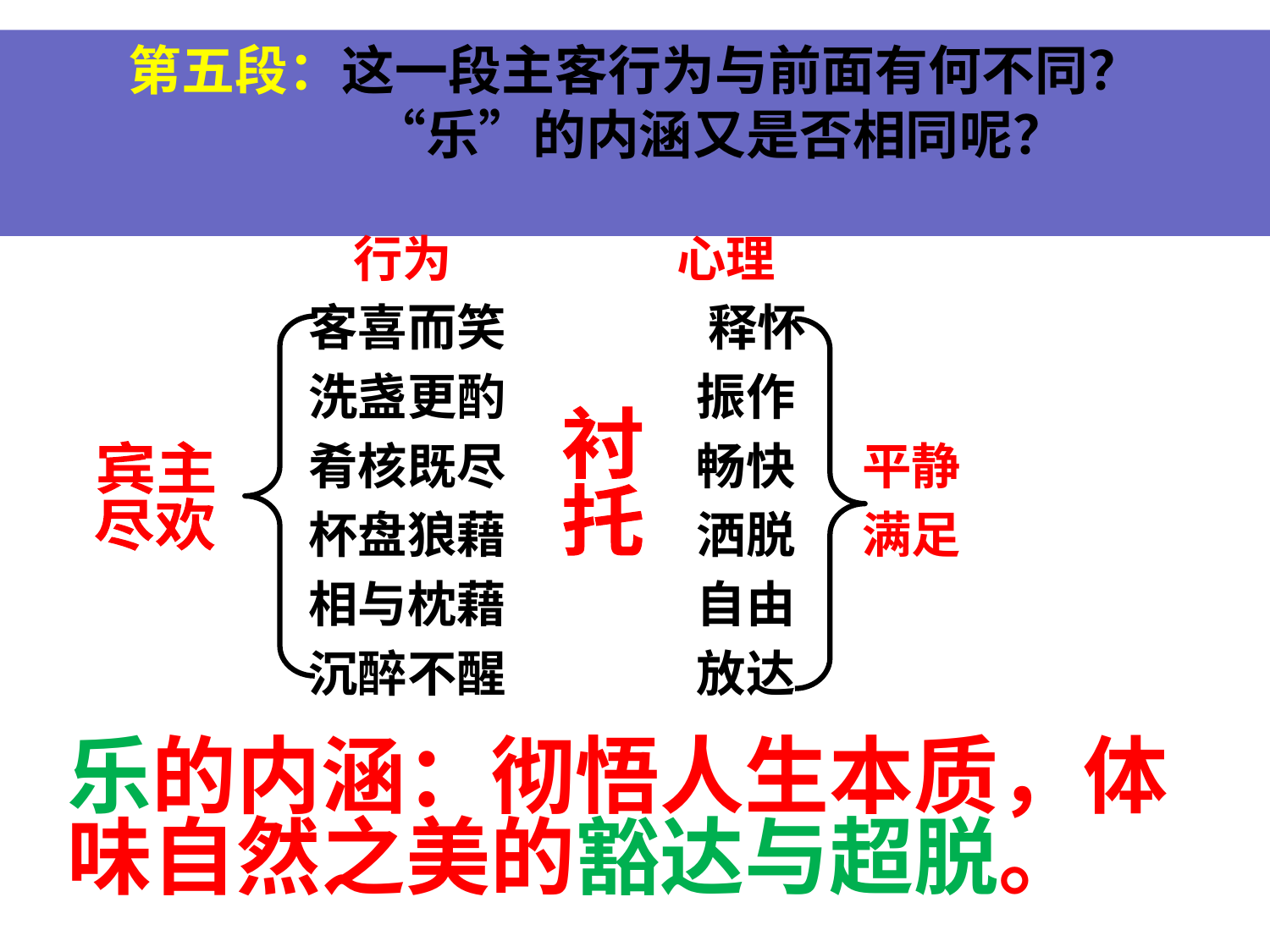

# 第五段：这一段主客行为与前面有何不同？ “乐”的内涵又是否相同呢？
                     行为                    心理
                 客喜而笑                  释怀
                 洗盏更酌                 振作
                 肴核既尽                 畅快      平静
                 杯盘狼藉                 洒脱      满足
                 相与枕藉                 自由
                 沉醉不醒                 放达

衬
托
宾主
尽欢
乐的内涵：彻悟人生本质，体味自然之美的豁达与超脱。